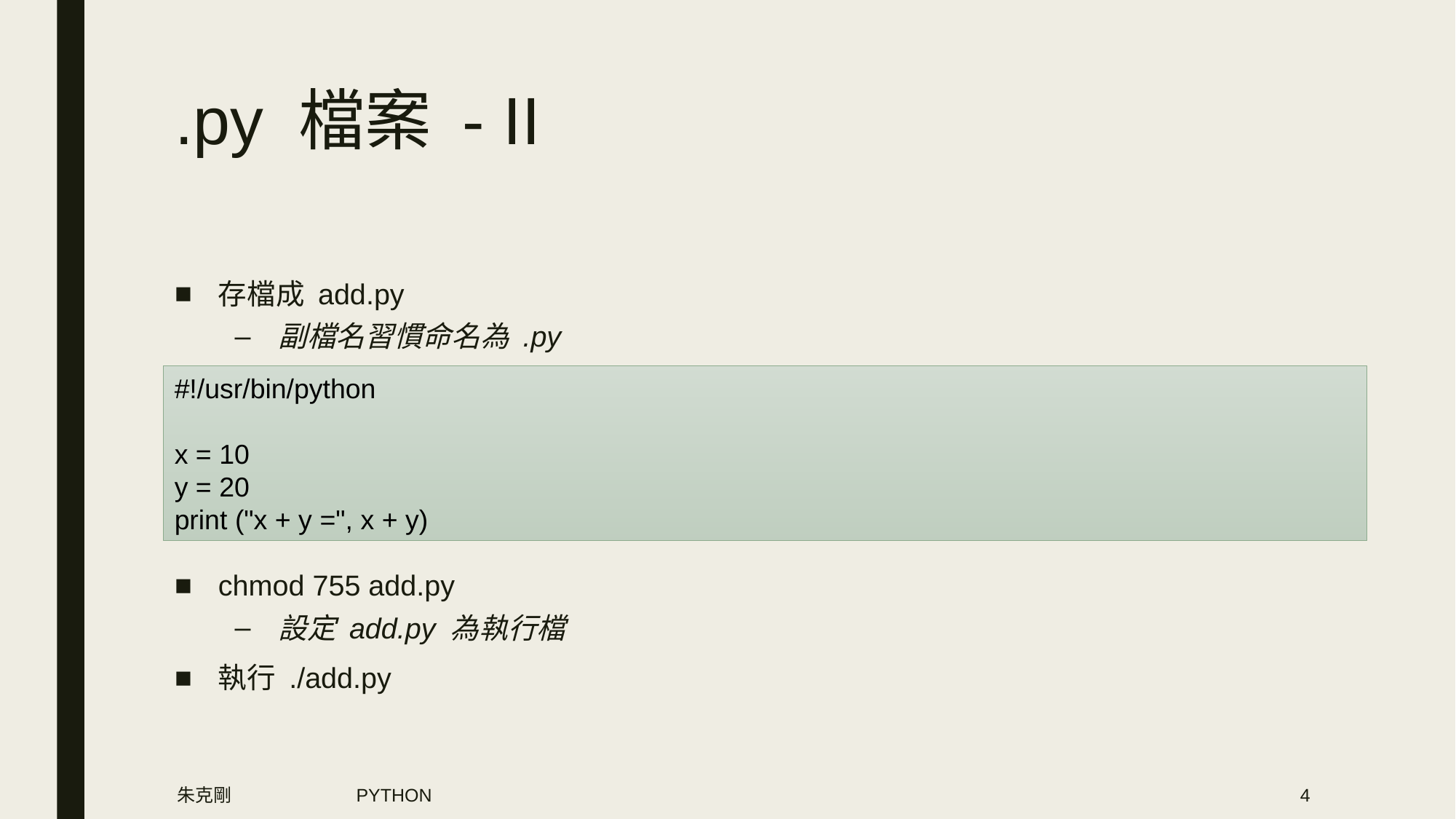

# .py 檔案 - II
存檔成 add.py
副檔名習慣命名為 .py

chmod 755 add.py
設定 add.py 為執行檔
執行 ./add.py
#!/usr/bin/python

x = 10
y = 20
print ("x + y =", x + y)
朱克剛
PYTHON
4